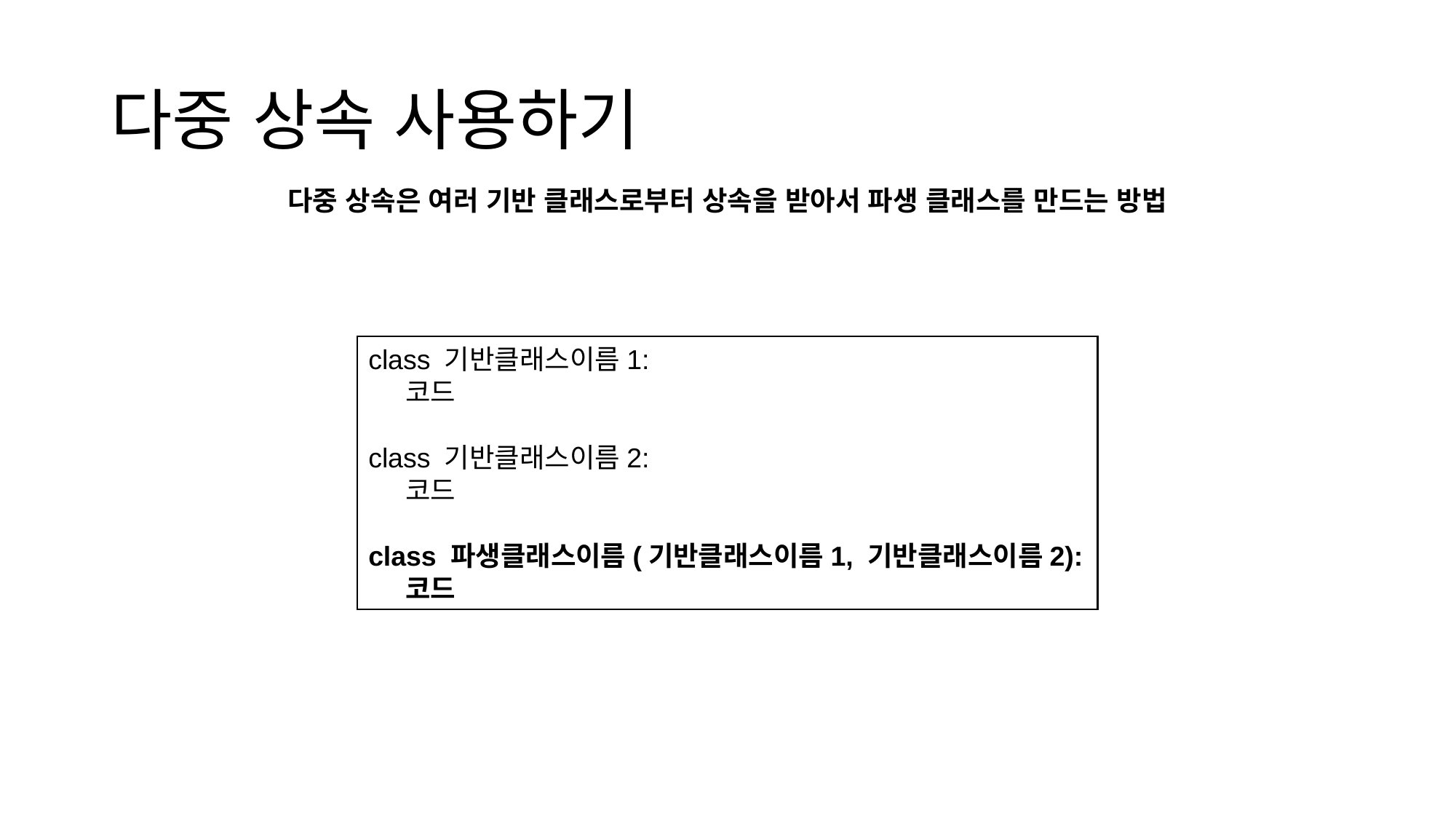

# 다중 상속 사용하기
다중 상속은 여러 기반 클래스로부터 상속을 받아서 파생 클래스를 만드는 방법
class 기반클래스이름1:
    코드

class 기반클래스이름2:
    코드

class 파생클래스이름(기반클래스이름1, 기반클래스이름2):
    코드